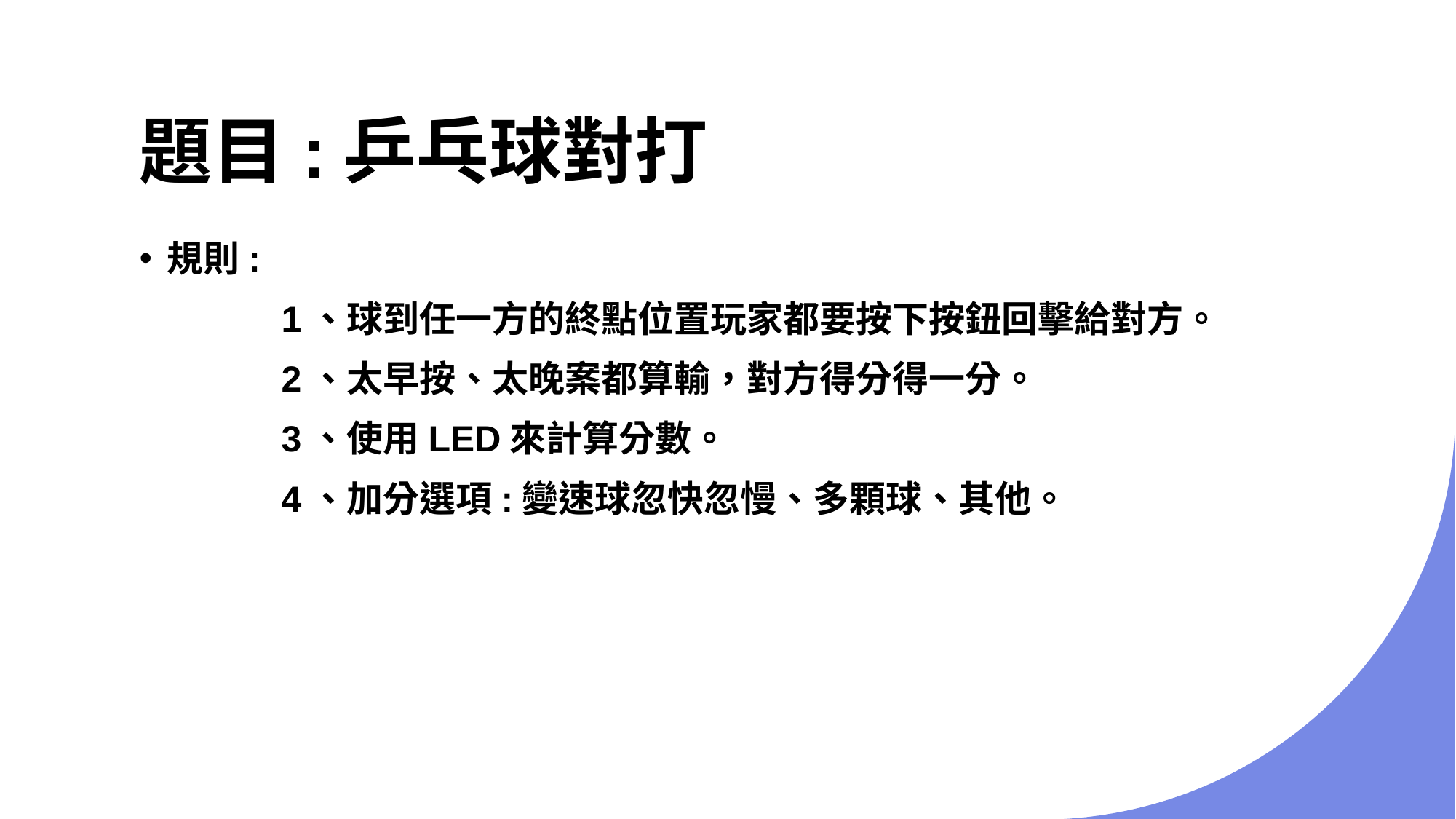

# 題目:乒乓球對打
規則:
	1、球到任一方的終點位置玩家都要按下按鈕回擊給對方。
	2、太早按、太晚案都算輸，對方得分得一分。
	3、使用LED來計算分數。
	4、加分選項:變速球忽快忽慢、多顆球、其他。